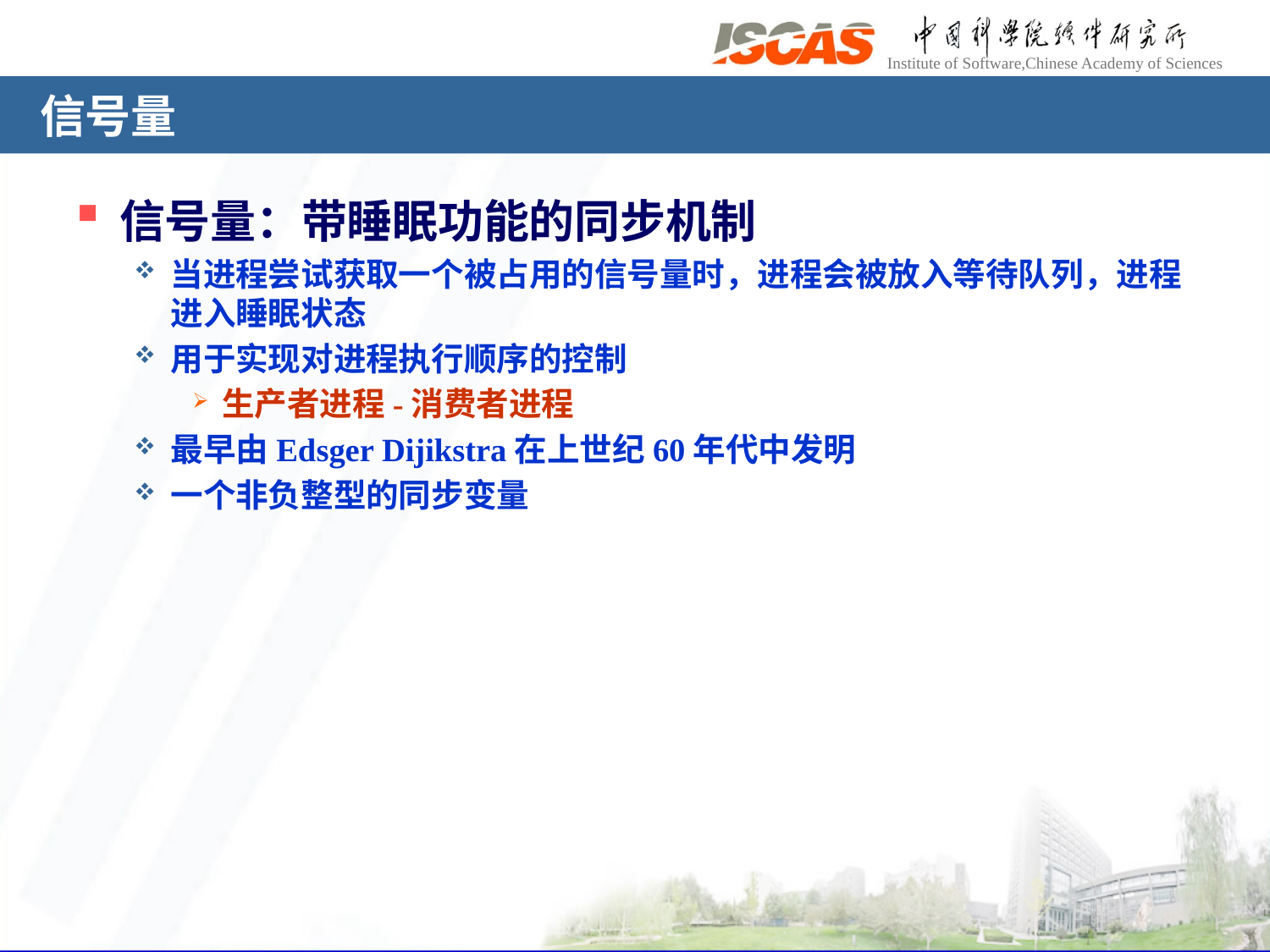

# 信号量
信号量：带睡眠功能的同步机制
当进程尝试获取一个被占用的信号量时，进程会被放入等待队列，进程进入睡眠状态
用于实现对进程执行顺序的控制
生产者进程-消费者进程
最早由Edsger Dijikstra在上世纪60年代中发明
一个非负整型的同步变量